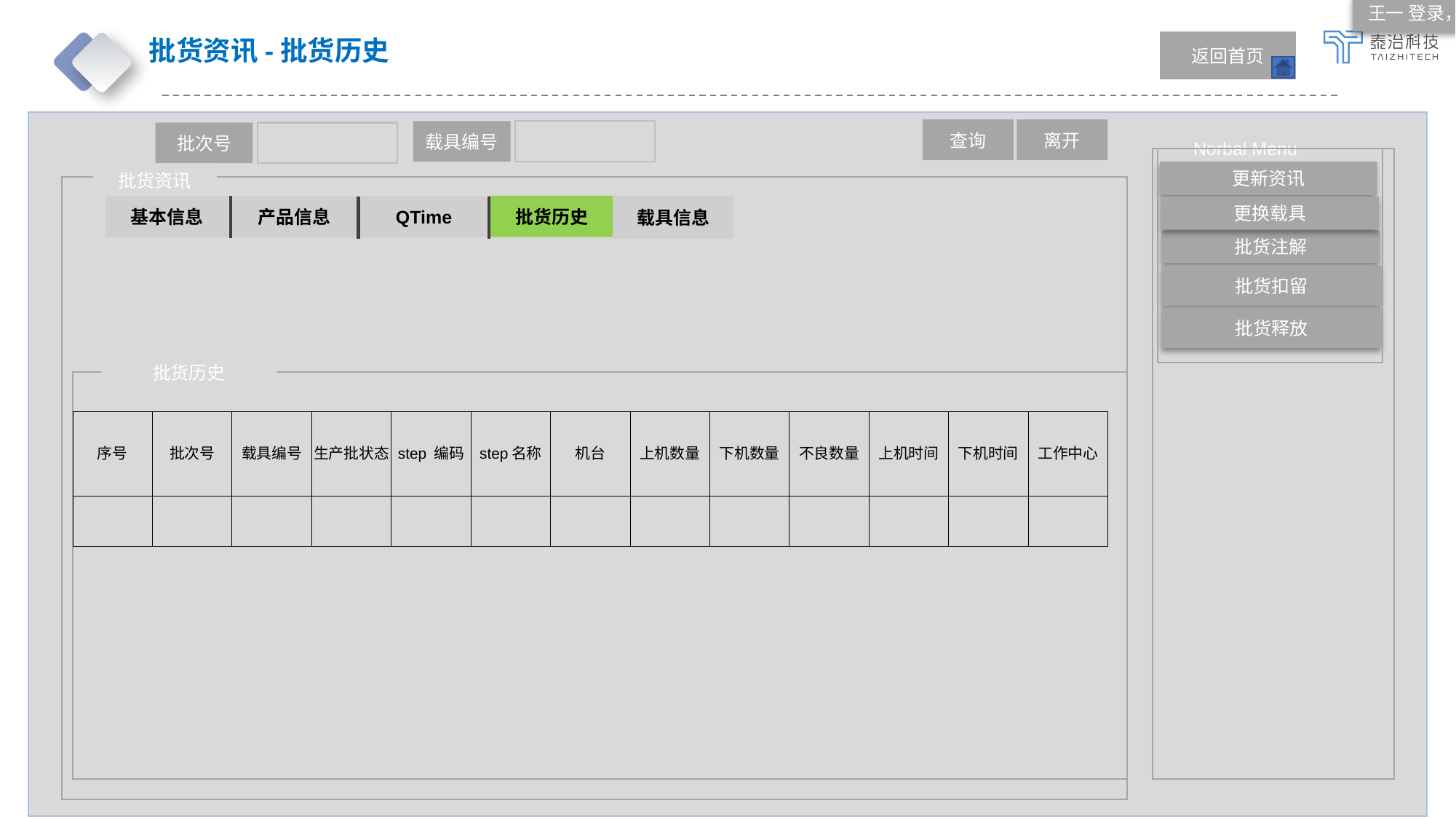

王一 登录，其他用户使用 请重新登录账号
# 批货资讯-批货历史
返回首页

查询
离开
载具编号

批次号

Norbal Menu

更新资讯
批货资讯

批货历史
载具信息
基本信息
产品信息
QTime
更换载具
批货注解
批货扣留
批货释放
批货历史

| 序号 | 批次号 | 载具编号 | 生产批状态 | step 编码 | step名称 | 机台 | 上机数量 | 下机数量 | 不良数量 | 上机时间 | 下机时间 | 工作中心 |
| --- | --- | --- | --- | --- | --- | --- | --- | --- | --- | --- | --- | --- |
|  |  |  |  |  |  |  |  |  |  |  |  |  |